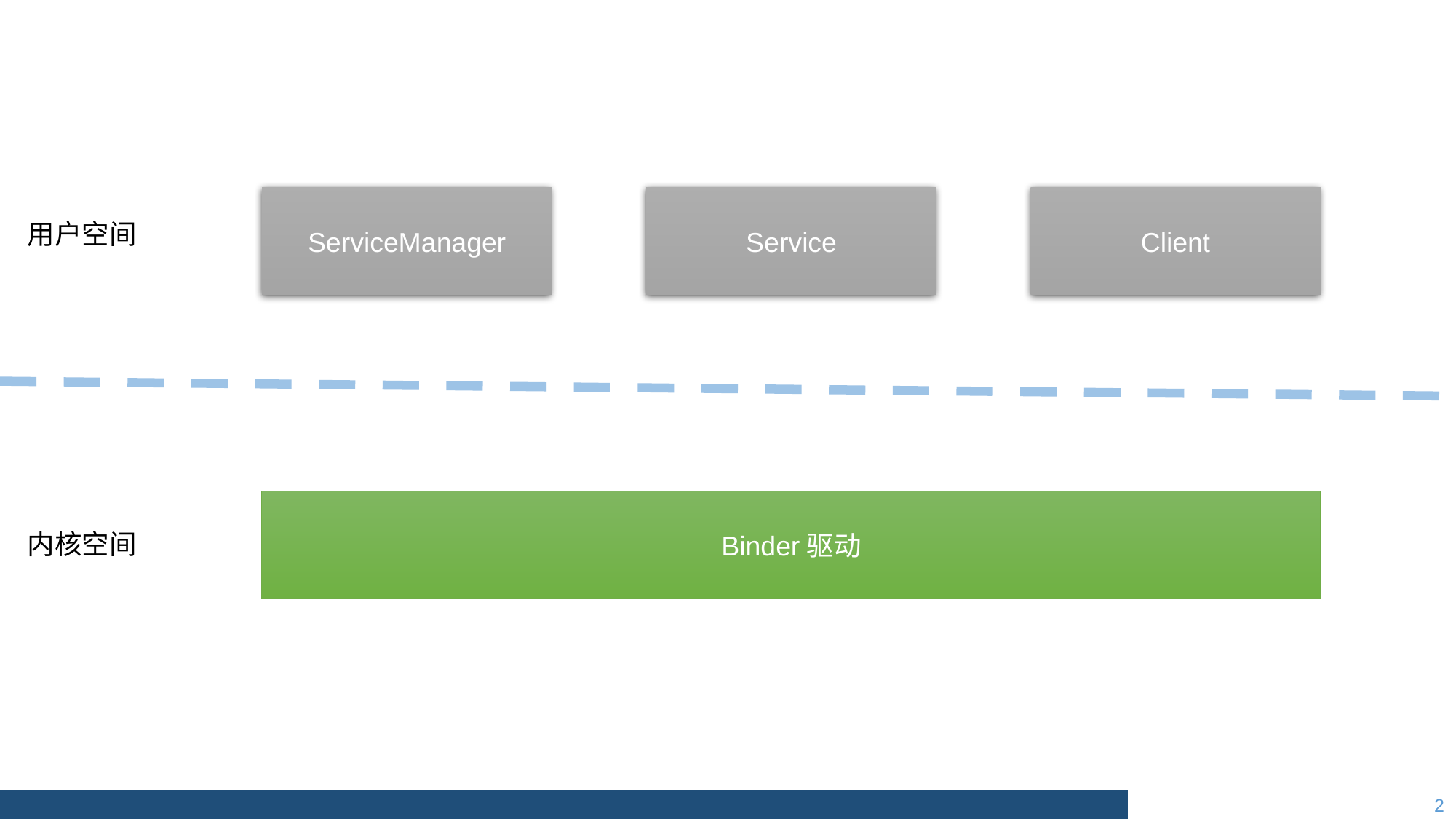

ServiceManager
Service
Client
用户空间
Binder驱动
内核空间
2